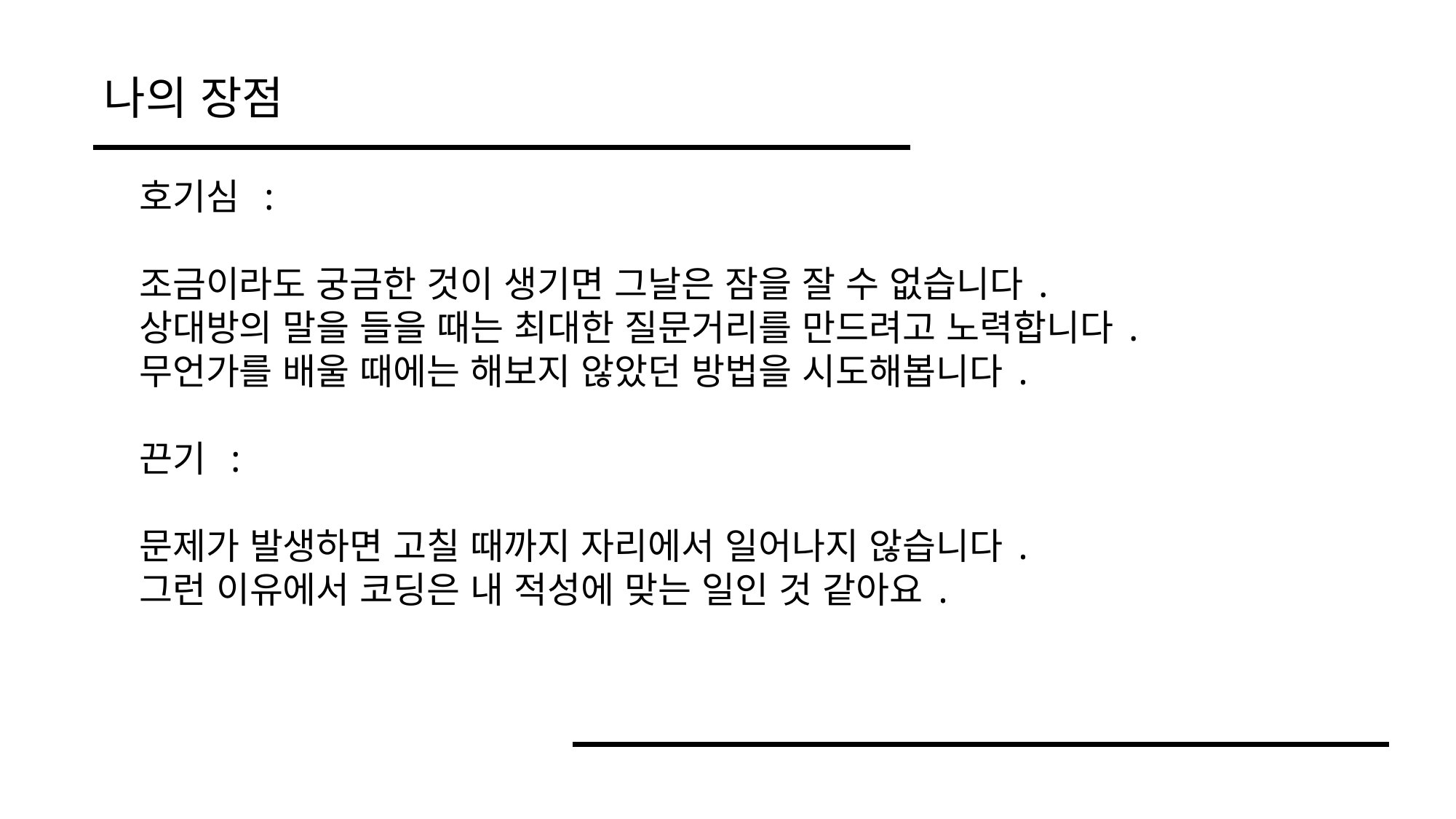

나의 장점
호기심 :

조금이라도 궁금한 것이 생기면 그날은 잠을 잘 수 없습니다.
상대방의 말을 들을 때는 최대한 질문거리를 만드려고 노력합니다.
무언가를 배울 때에는 해보지 않았던 방법을 시도해봅니다.

끈기 :

문제가 발생하면 고칠 때까지 자리에서 일어나지 않습니다.
그런 이유에서 코딩은 내 적성에 맞는 일인 것 같아요.